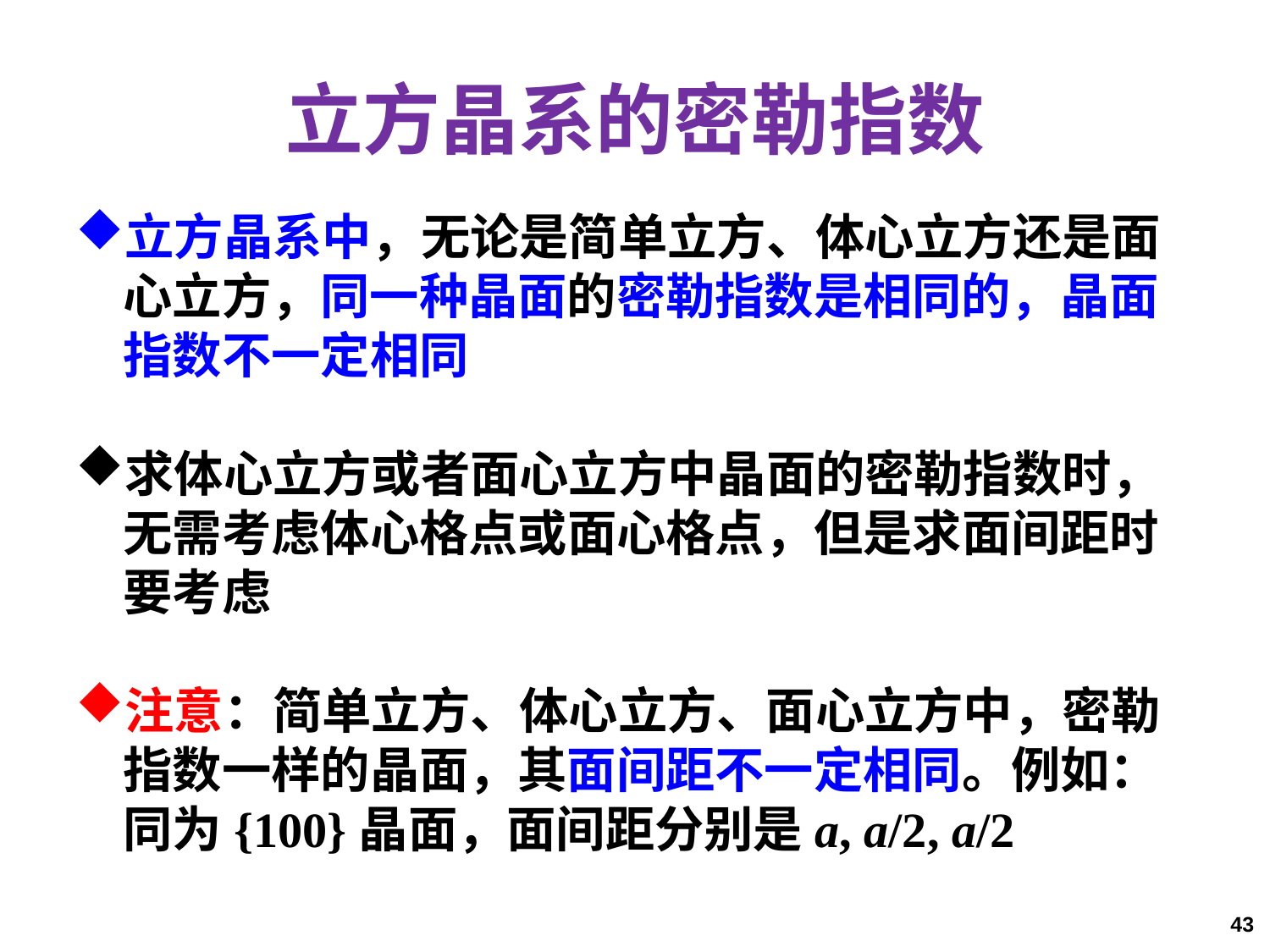

# 立方晶系的密勒指数
立方晶系中，无论是简单立方、体心立方还是面心立方，同一种晶面的密勒指数是相同的，晶面指数不一定相同

求体心立方或者面心立方中晶面的密勒指数时，无需考虑体心格点或面心格点，但是求面间距时要考虑

注意：简单立方、体心立方、面心立方中，密勒指数一样的晶面，其面间距不一定相同。例如：同为{100}晶面，面间距分别是a, a/2, a/2
43